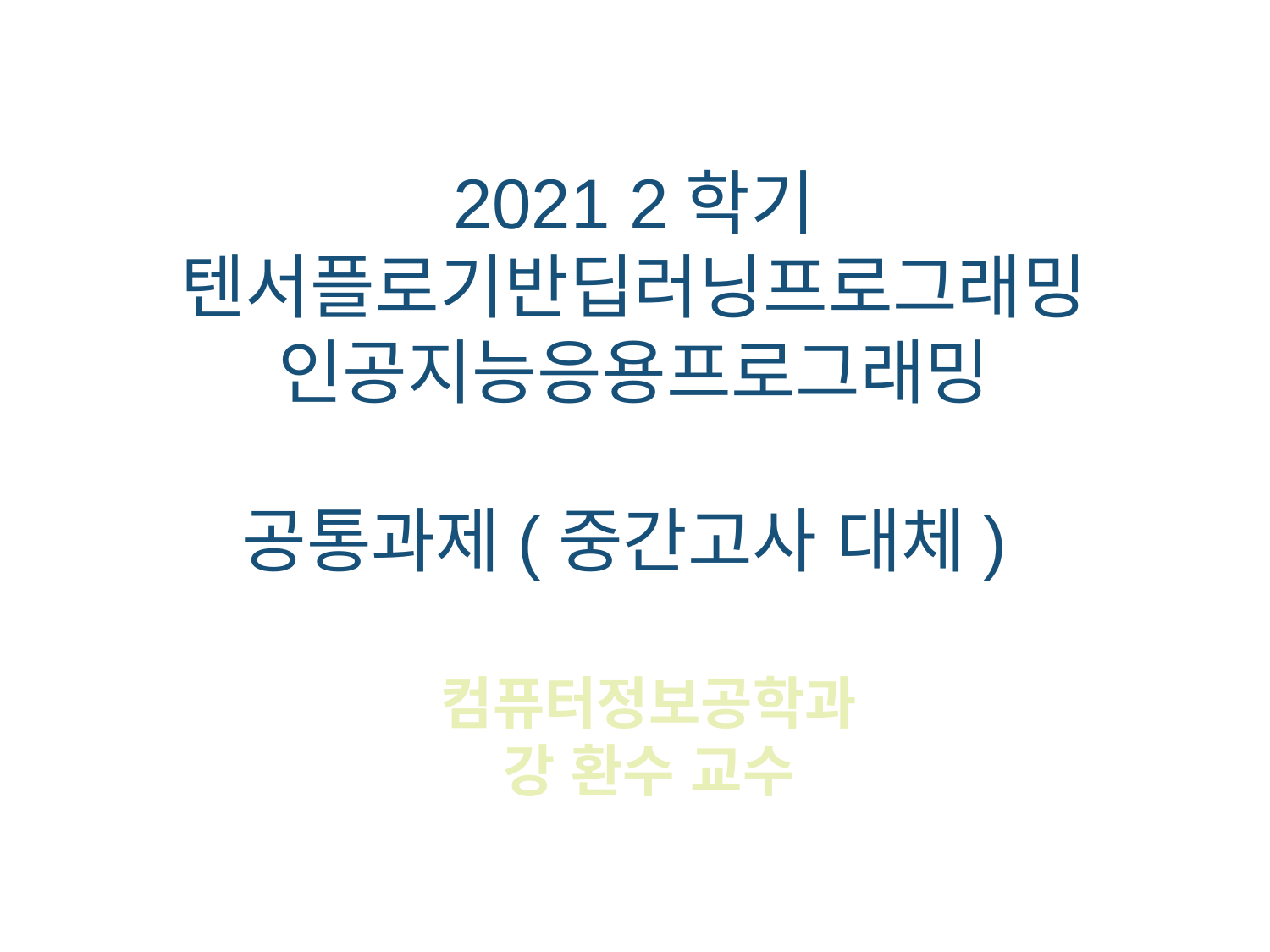

2021 2학기
텐서플로기반딥러닝프로그래밍
인공지능응용프로그래밍

공통과제(중간고사 대체)
컴퓨터정보공학과
강 환수 교수